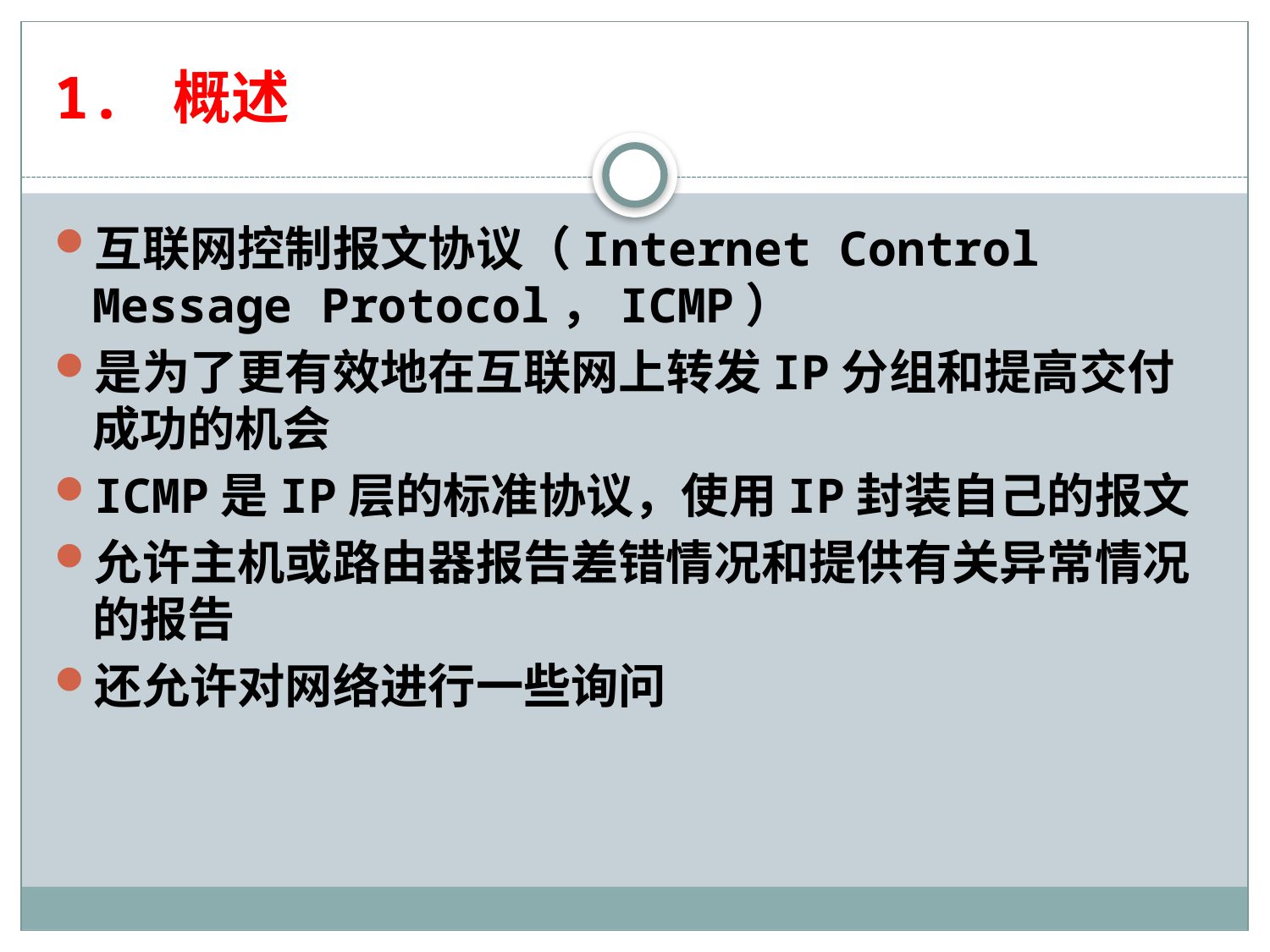

# 1. 概述
互联网控制报文协议（Internet Control Message Protocol，ICMP）
是为了更有效地在互联网上转发IP分组和提高交付成功的机会
ICMP是IP层的标准协议，使用IP封装自己的报文
允许主机或路由器报告差错情况和提供有关异常情况的报告
还允许对网络进行一些询问